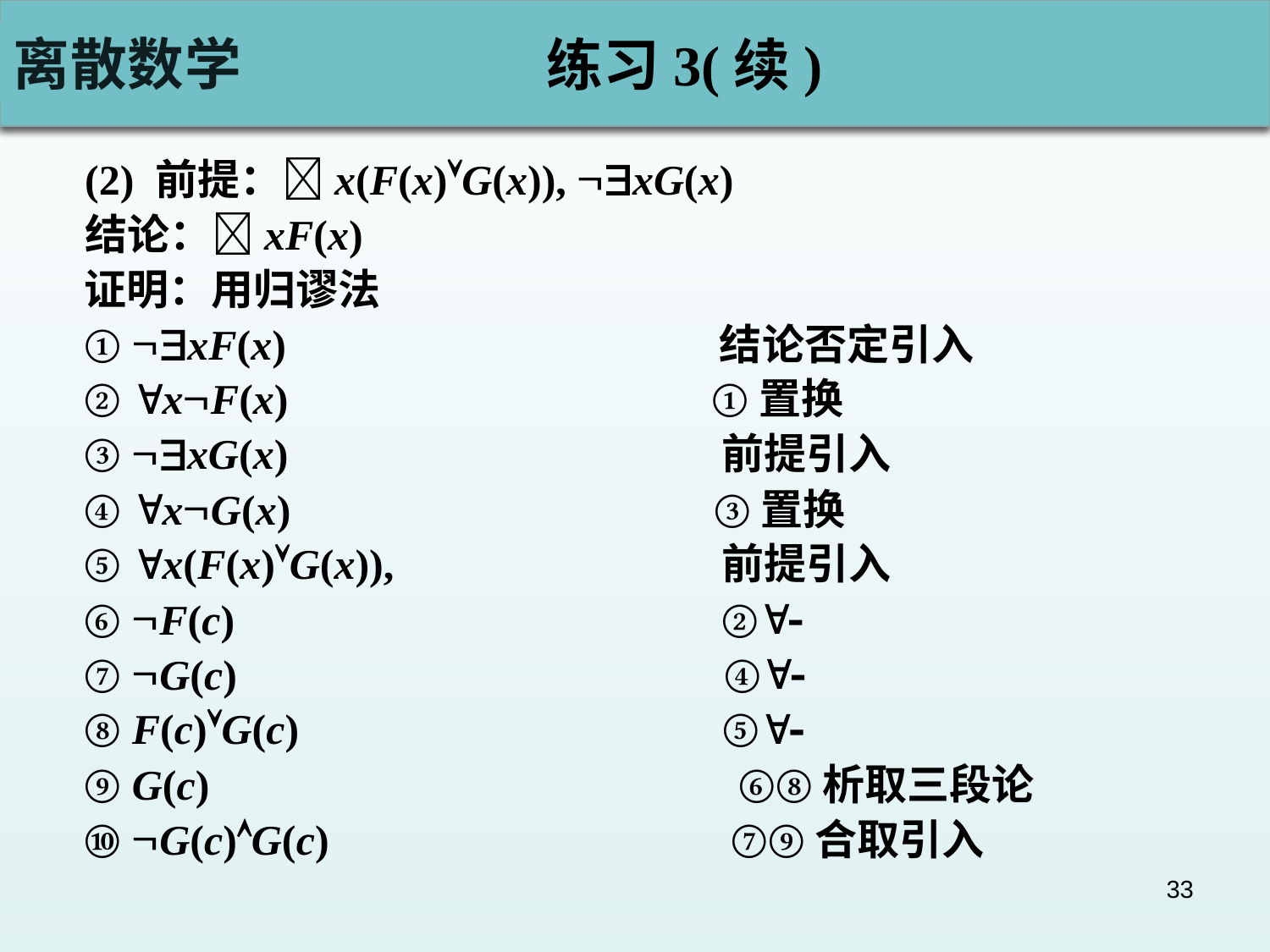

# 练习3(续)
(2) 前提：∀x(F(x)∨G(x)), ¬∃xG(x)
结论：∃xF(x)
证明：用归谬法
① ¬∃xF(x)                                        结论否定引入
② ∀x¬F(x)                                        ①置换
③ ¬∃xG(x)                                        前提引入
④ ∀x¬G(x)                                        ③置换
⑤ ∀x(F(x)∨G(x)),                              前提引入
⑥ ¬F(c)                                              ②∀−
⑦ ¬G(c)                                              ④∀−
⑧ F(c)∨G(c)                                        ⑤∀−
⑨ G(c)                                                  ⑥⑧析取三段论
⑩ ¬G(c)∧G(c)                                      ⑦⑨合取引入
33